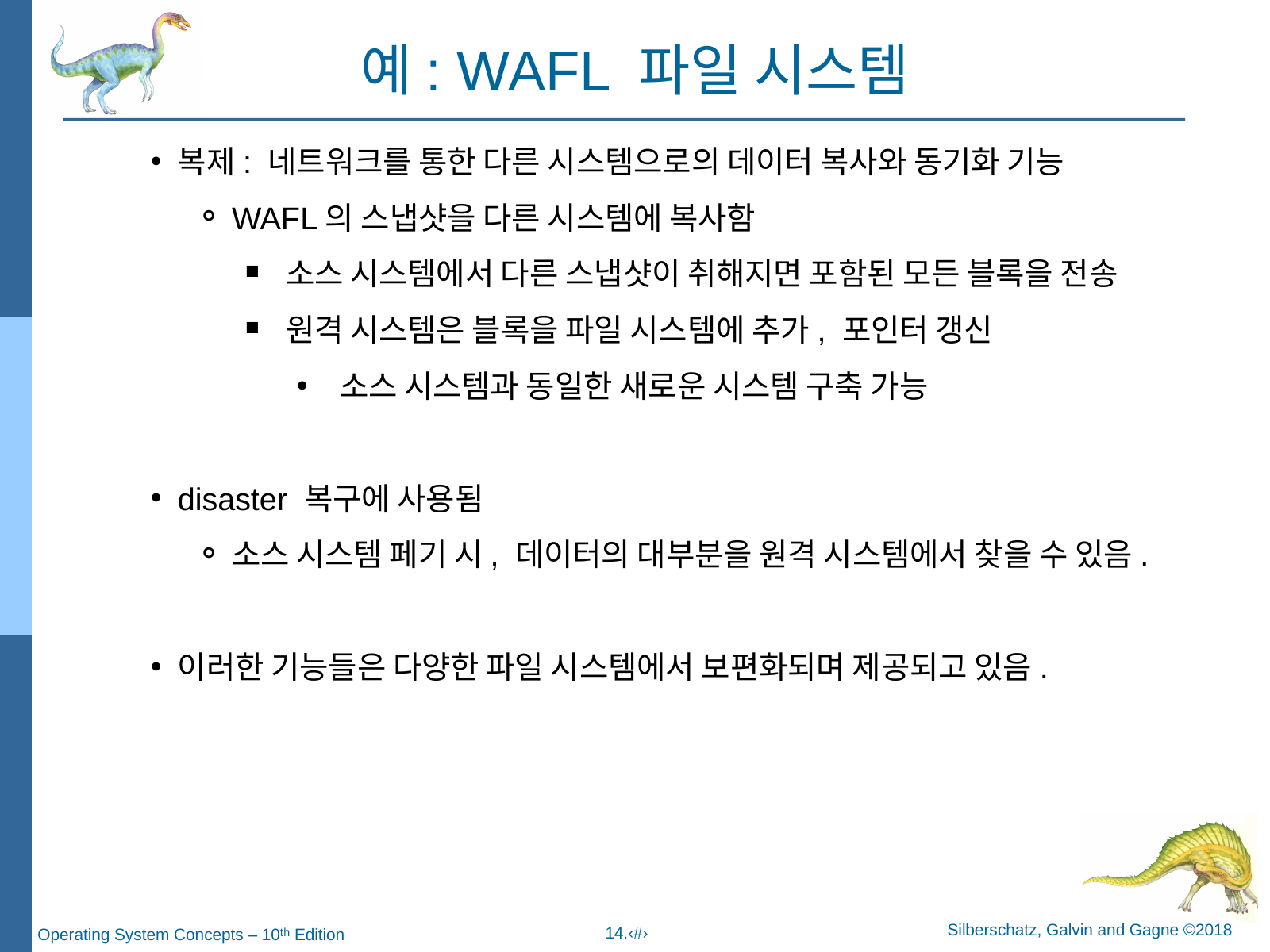

예: WAFL 파일 시스템

복제: 네트워크를 통한 다른 시스템으로의 데이터 복사와 동기화 기능
WAFL의 스냅샷을 다른 시스템에 복사함
소스 시스템에서 다른 스냅샷이 취해지면 포함된 모든 블록을 전송
원격 시스템은 블록을 파일 시스템에 추가, 포인터 갱신
소스 시스템과 동일한 새로운 시스템 구축 가능

disaster 복구에 사용됨
소스 시스템 페기 시, 데이터의 대부분을 원격 시스템에서 찾을 수 있음.

이러한 기능들은 다양한 파일 시스템에서 보편화되며 제공되고 있음.

Silberschatz, Galvin and Gagne ©2018
14.‹#›
Operating System Concepts – 10ᵗʰ Edition